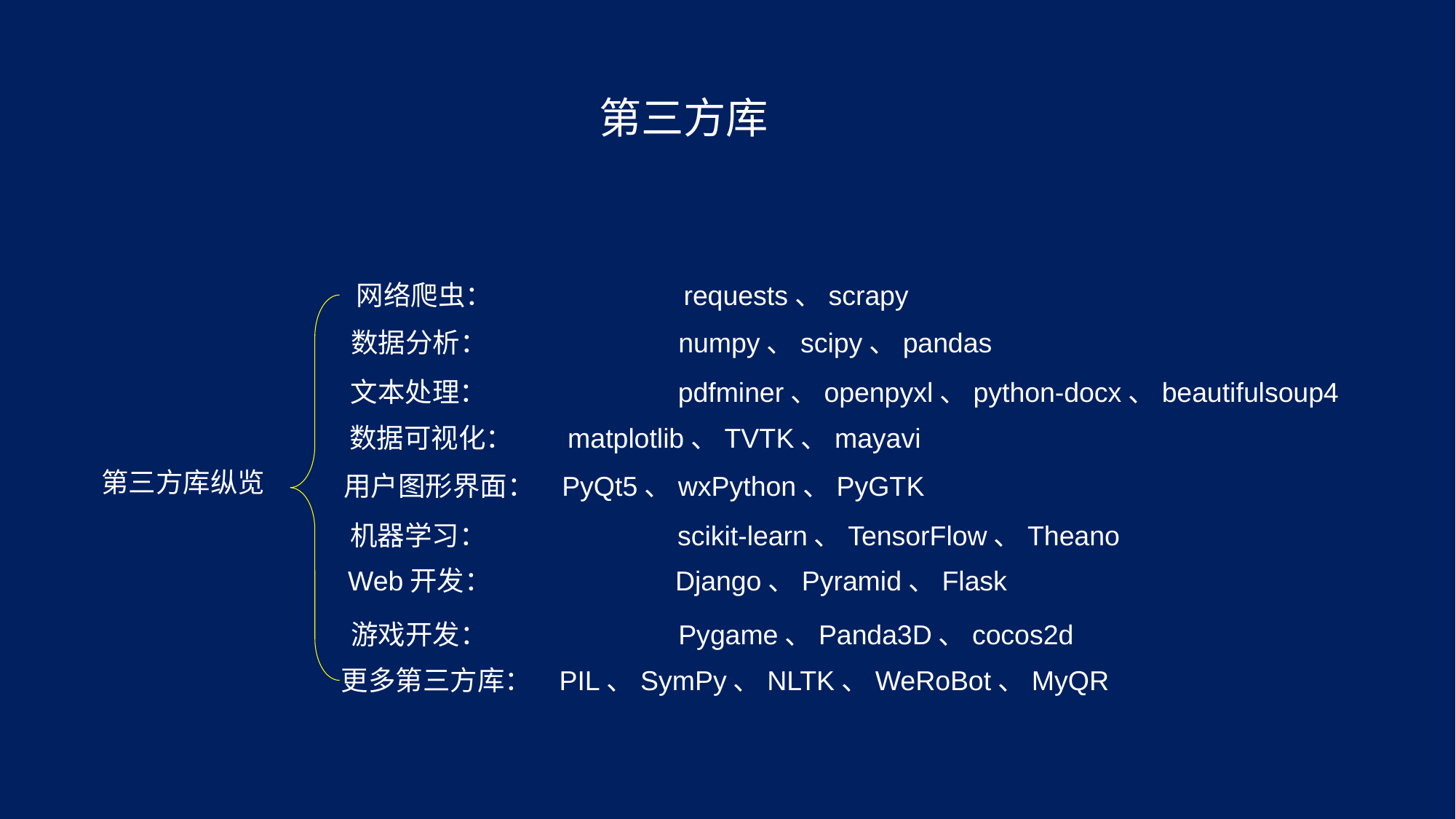

第三方库
网络爬虫：		requests、scrapy

数据分析：		numpy、scipy、pandas
文本处理：		pdfminer、openpyxl、python-docx、beautifulsoup4
数据可视化：	matplotlib、TVTK、mayavi
第三方库纵览
用户图形界面：	PyQt5、wxPython、PyGTK
机器学习：		scikit-learn、TensorFlow、Theano
Web开发：		Django、Pyramid、Flask
游戏开发：		Pygame、Panda3D、cocos2d
更多第三方库：	PIL、SymPy、NLTK、WeRoBot、MyQR